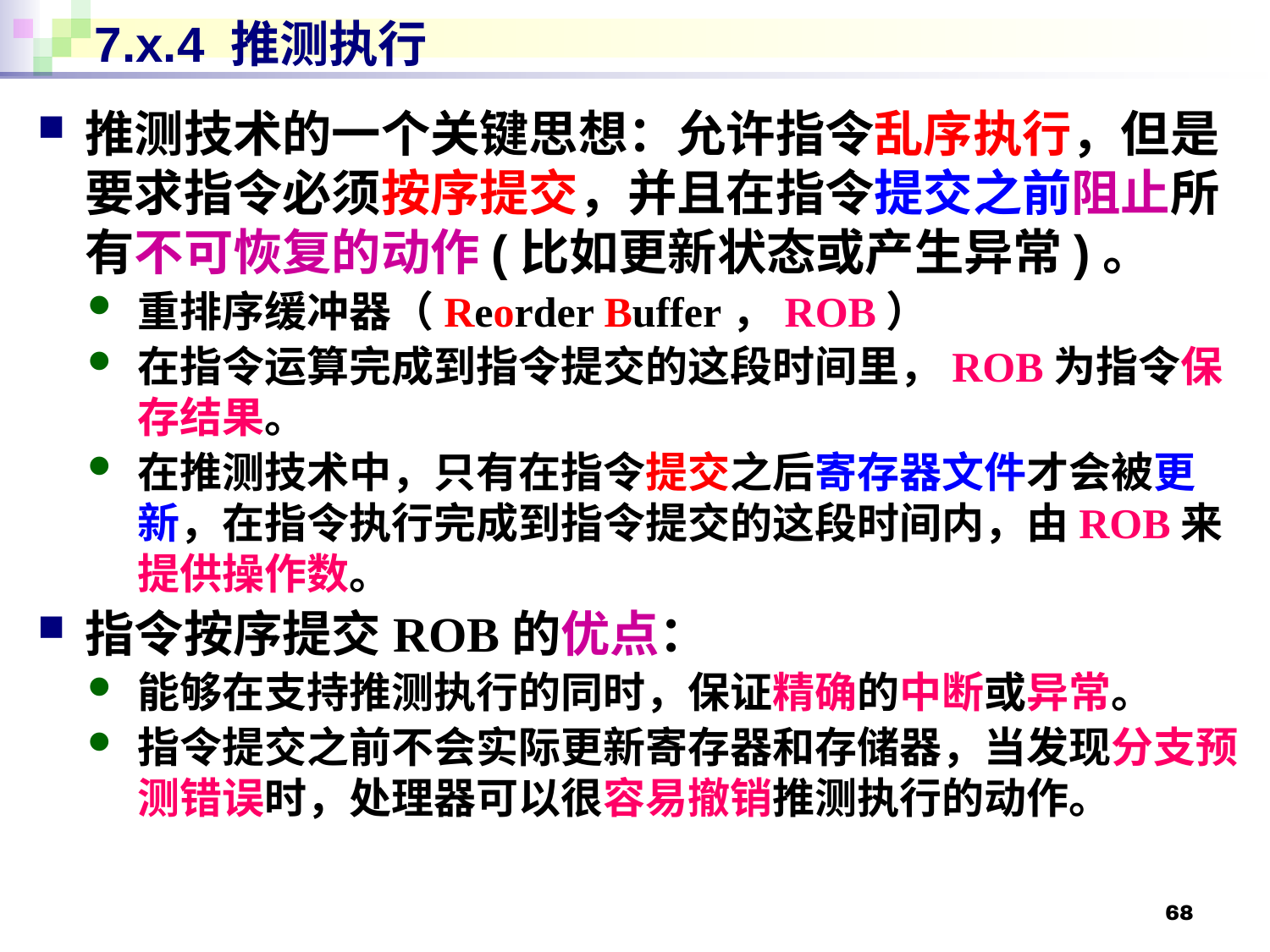

# 7.x.4 推测执行
推测技术的一个关键思想：允许指令乱序执行，但是要求指令必须按序提交，并且在指令提交之前阻止所有不可恢复的动作(比如更新状态或产生异常)。
重排序缓冲器（Reorder Buffer，ROB）
在指令运算完成到指令提交的这段时间里，ROB为指令保存结果。
在推测技术中，只有在指令提交之后寄存器文件才会被更新，在指令执行完成到指令提交的这段时间内，由ROB来提供操作数。
指令按序提交ROB的优点：
能够在支持推测执行的同时，保证精确的中断或异常。
指令提交之前不会实际更新寄存器和存储器，当发现分支预测错误时，处理器可以很容易撤销推测执行的动作。
68